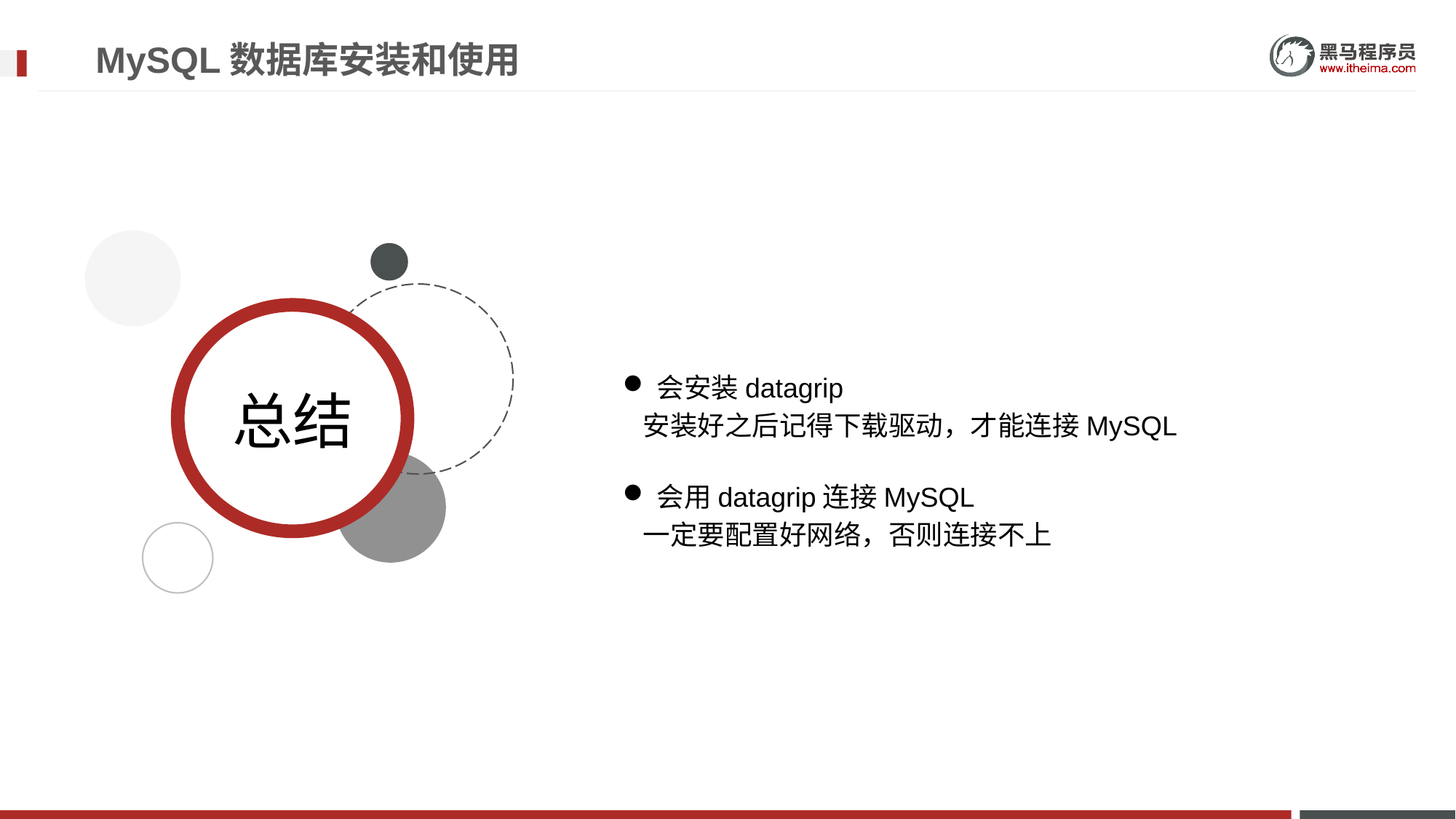

# MySQL数据库安装和使用
会安装datagrip
安装好之后记得下载驱动，才能连接MySQL
会用datagrip连接MySQL
一定要配置好网络，否则连接不上